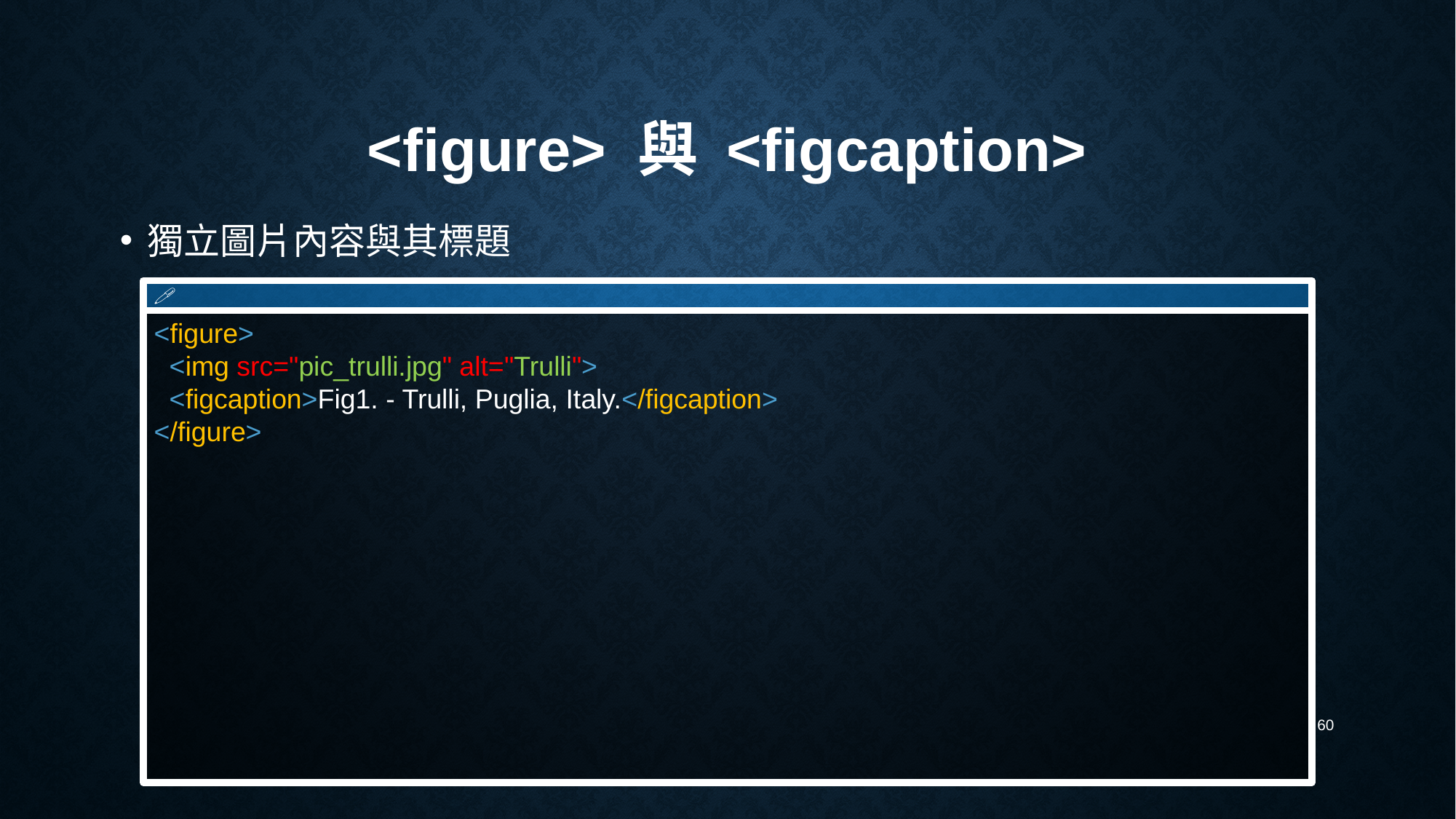

# <figure> 與 <figcaption>
獨立圖片內容與其標題
🖊
<figure>
  <img src="pic_trulli.jpg" alt="Trulli">
  <figcaption>Fig1. - Trulli, Puglia, Italy.</figcaption>
</figure>
60